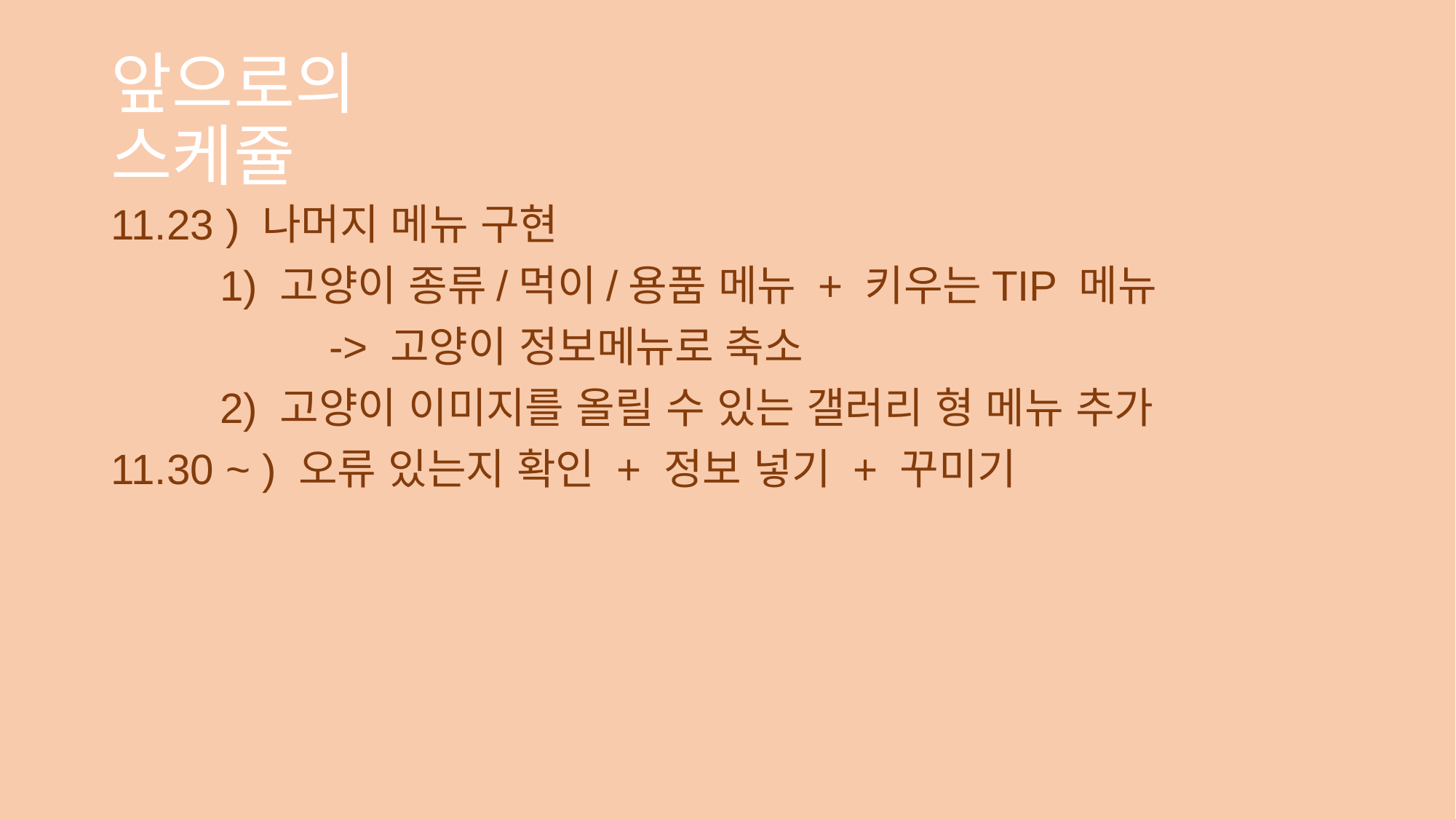

# 앞으로의 스케쥴
11.23 ) 나머지 메뉴 구현
	1) 고양이 종류/먹이/용품 메뉴 + 키우는TIP 메뉴
		-> 고양이 정보메뉴로 축소
	2) 고양이 이미지를 올릴 수 있는 갤러리 형 메뉴 추가
11.30 ~ ) 오류 있는지 확인 + 정보 넣기 + 꾸미기